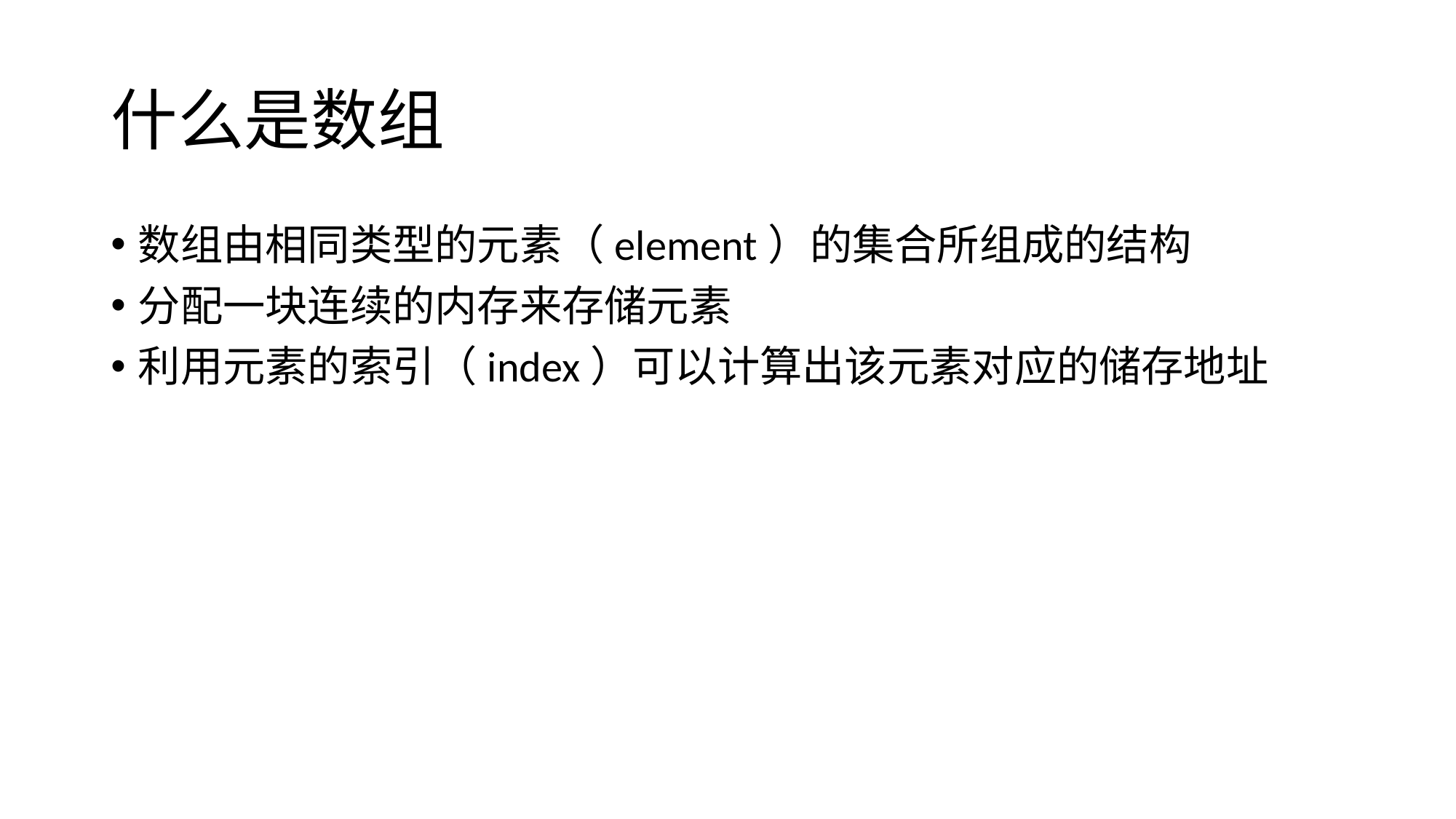

# 什么是数组
数组由相同类型的元素（element）的集合所组成的结构
分配一块连续的内存来存储元素
利用元素的索引（index）可以计算出该元素对应的储存地址